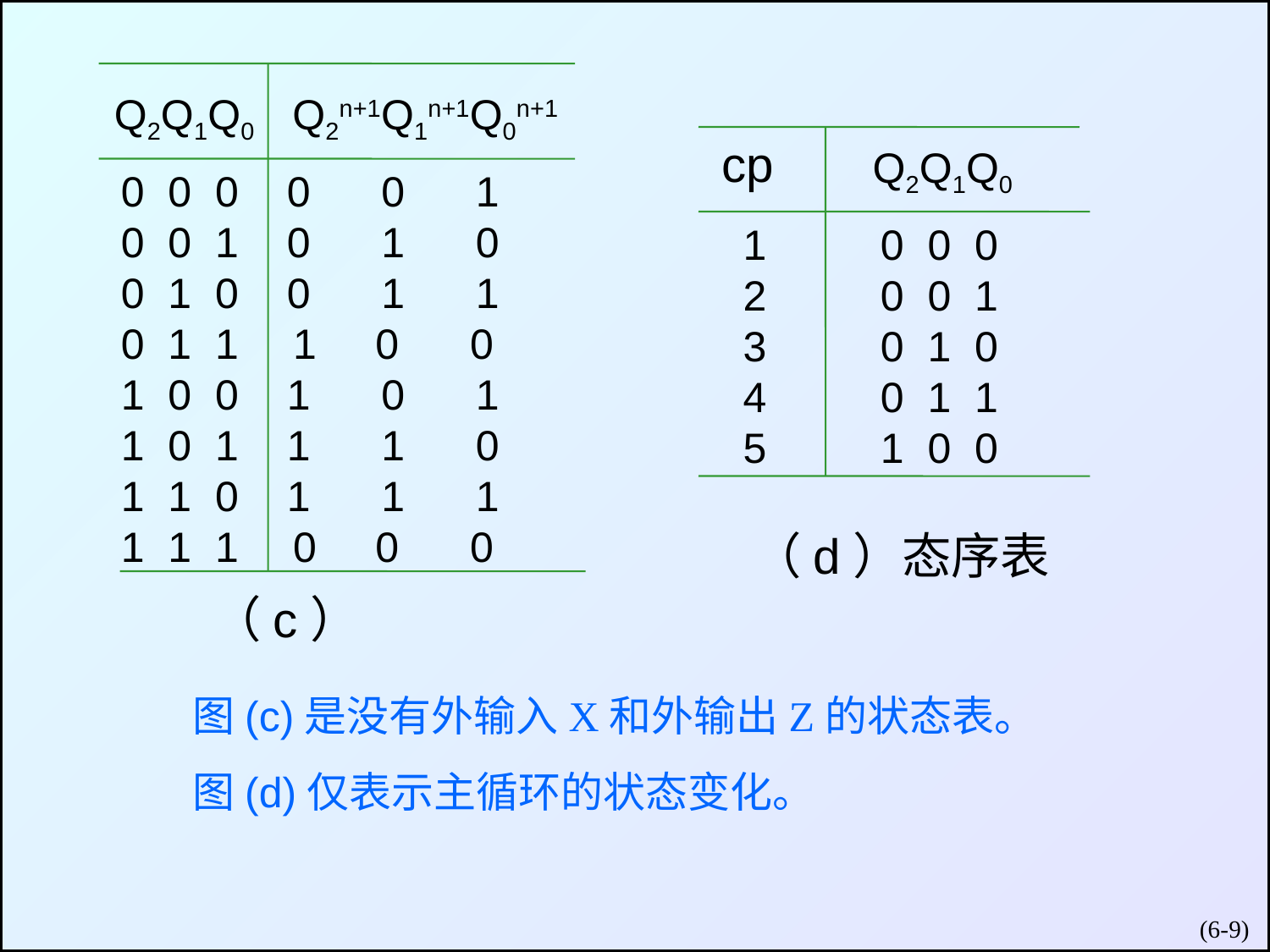

Q2Q1Q0
Q2n+1Q1n+1Q0n+1

cp

Q2Q1Q0
0      0      1
0      1      0
0      1      1
1     0      0
1      0      1
1      1      0
1      1      1
0     0      0

0  0  0
0  0  1
0  1  0
0  1  1
1  0  0
1  0  1
1  1  0
1  1  1

1
2
3
4
5

0  0  0
0  0  1
0  1  0
0  1  1
1  0  0

（d）态序表

（c）
图(c)是没有外输入X和外输出Z的状态表。
图(d)仅表示主循环的状态变化。
(6-9)